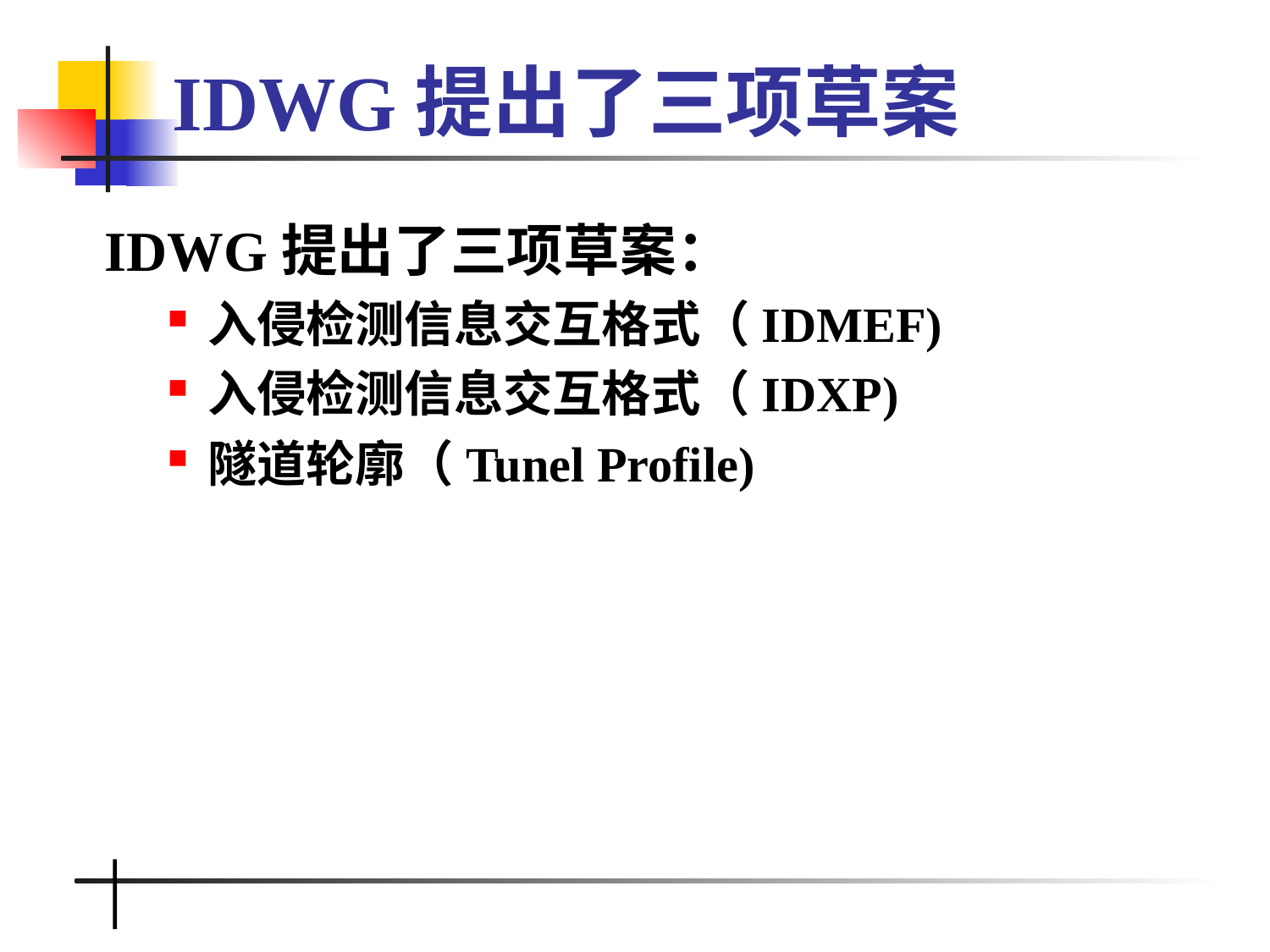

# IDWG提出了三项草案
IDWG提出了三项草案：
入侵检测信息交互格式（IDMEF)
入侵检测信息交互格式（IDXP)
隧道轮廓（Tunel Profile)